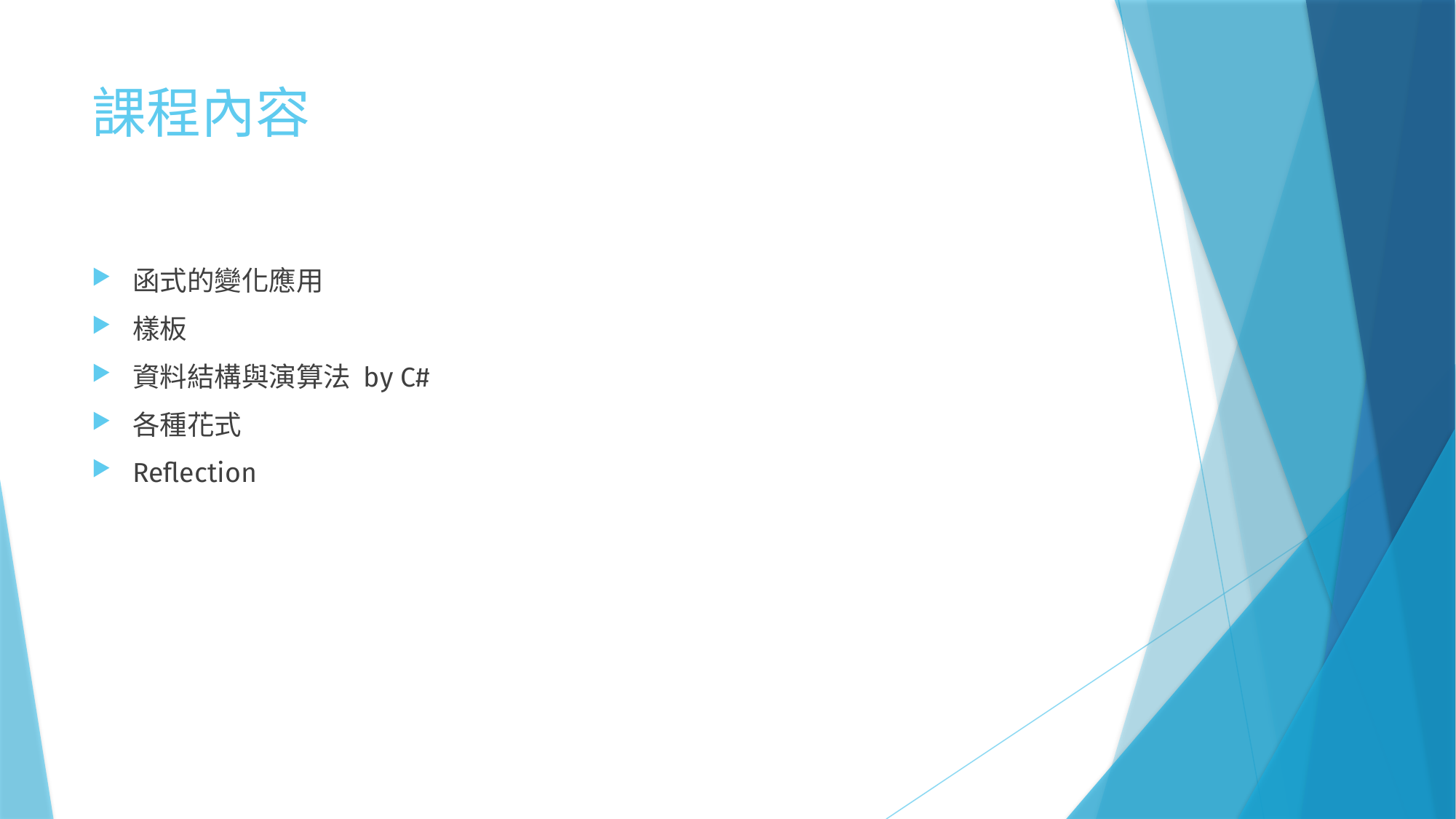

# 課程內容
函式的變化應用
樣板
資料結構與演算法 by C#
各種花式
Reflection